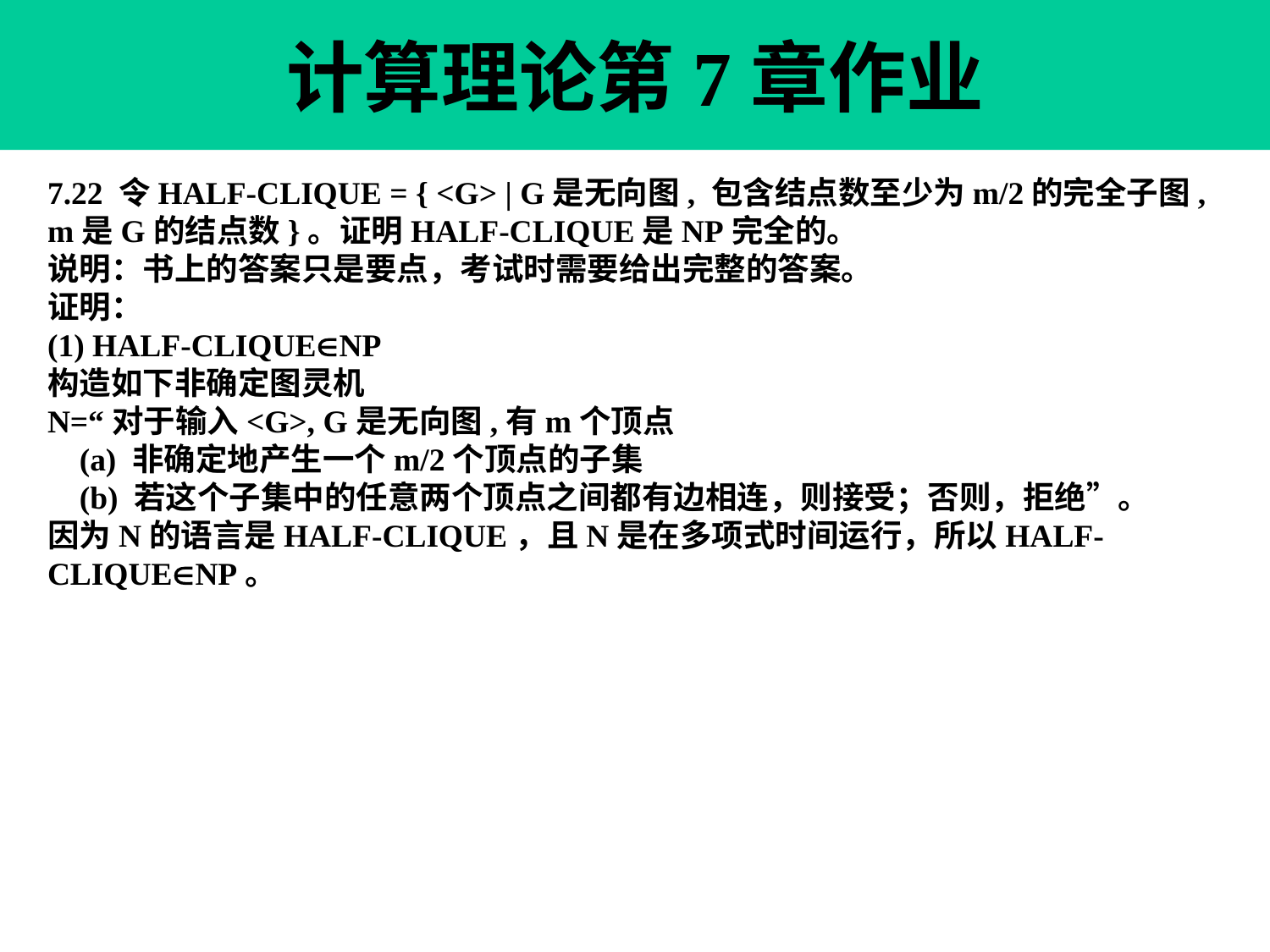

计算理论第7章作业

7.22 令HALF-CLIQUE = { <G> | G是无向图, 包含结点数至少为m/2的完全子图, m是G的结点数}。证明HALF-CLIQUE是NP完全的。
说明：书上的答案只是要点，考试时需要给出完整的答案。
证明：
(1) HALF-CLIQUE∈NP
构造如下非确定图灵机
N=“对于输入<G>, G是无向图,有m个顶点
    (a) 非确定地产生一个m/2个顶点的子集
    (b) 若这个子集中的任意两个顶点之间都有边相连，则接受；否则，拒绝”。
因为N的语言是HALF-CLIQUE，且N是在多项式时间运行，所以HALF-CLIQUE∈NP。